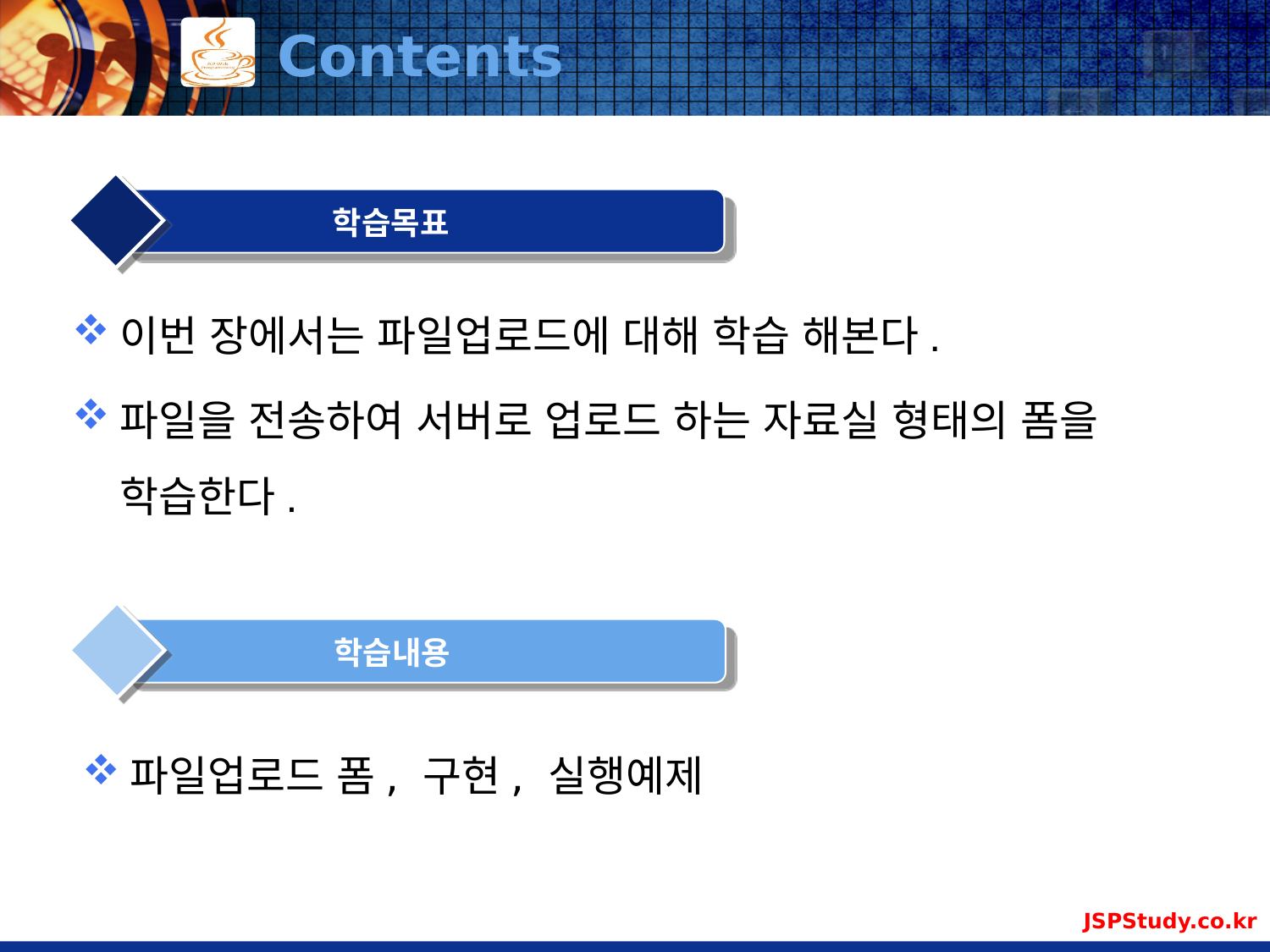

# Contents

학습목표
이번 장에서는 파일업로드에 대해 학습 해본다.
파일을 전송하여 서버로 업로드 하는 자료실 형태의 폼을 학습한다.

학습내용
파일업로드 폼, 구현, 실행예제

JSPStudy.co.kr